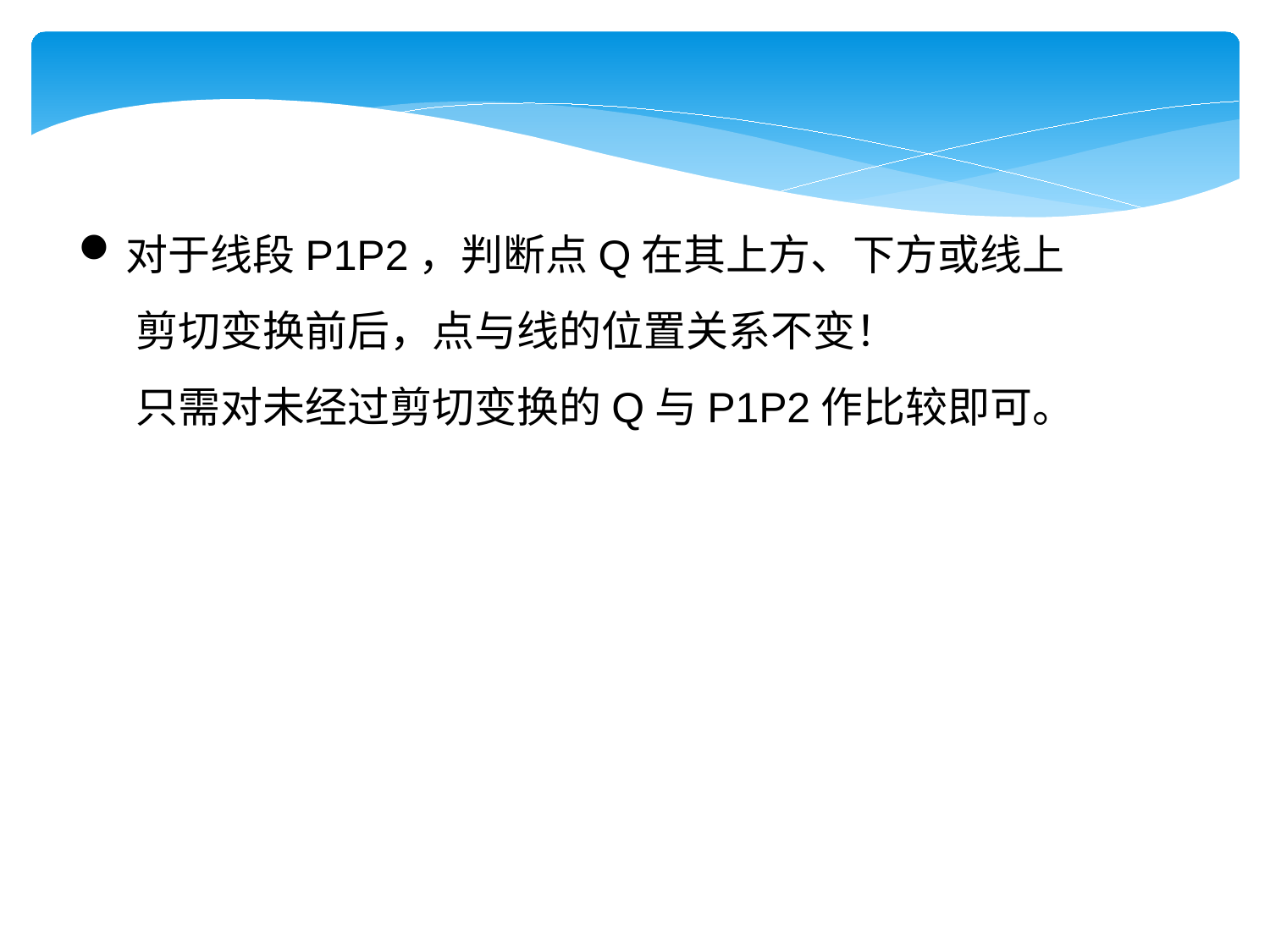

对于线段P1P2，判断点Q在其上方、下方或线上
     剪切变换前后，点与线的位置关系不变！
     只需对未经过剪切变换的Q与P1P2作比较即可。